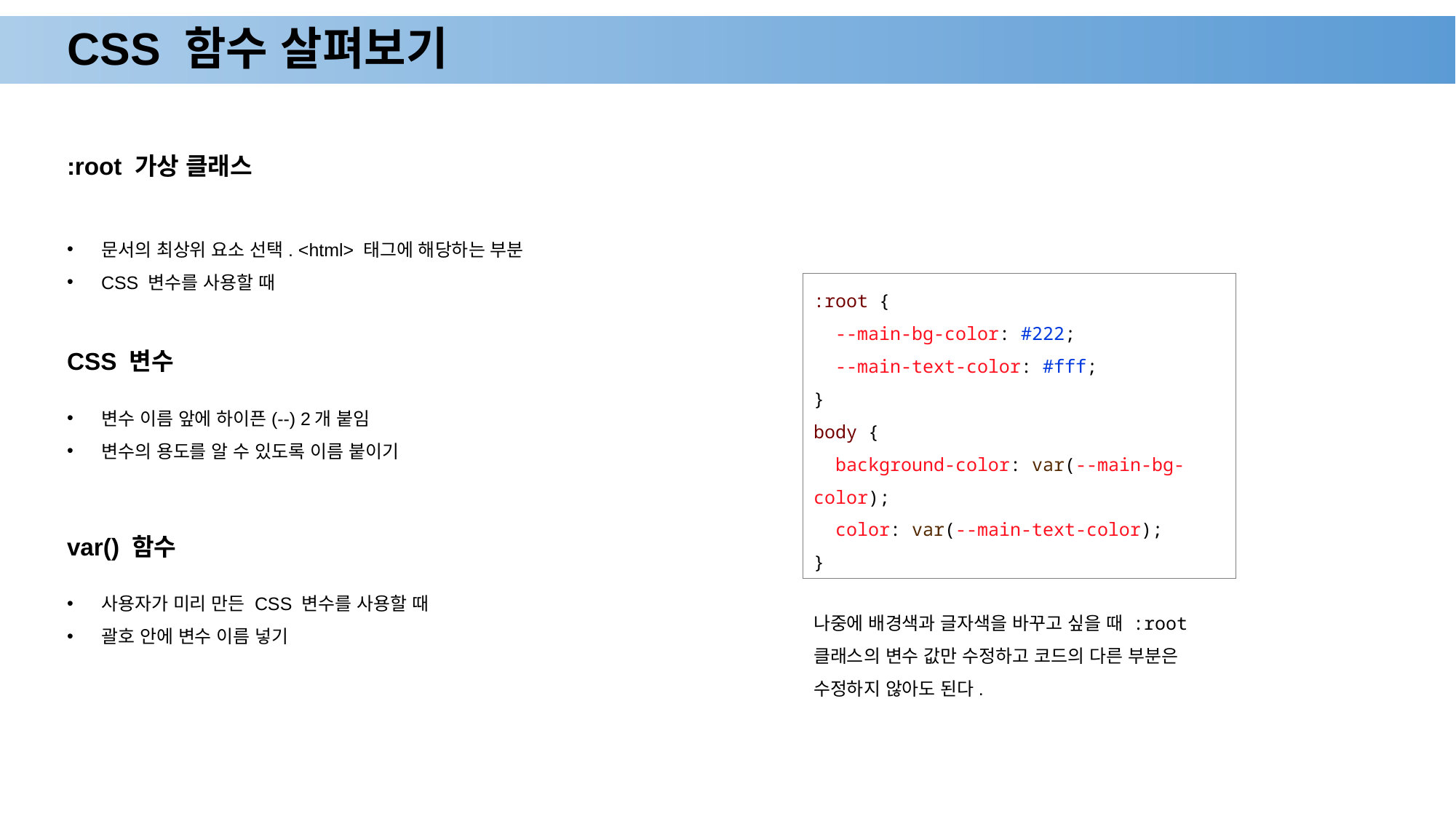

# CSS 함수 살펴보기
:root 가상 클래스
문서의 최상위 요소 선택. <html> 태그에 해당하는 부분
CSS 변수를 사용할 때
:root {
  --main-bg-color: #222;
  --main-text-color: #fff;
}
body {
  background-color: var(--main-bg-color);
  color: var(--main-text-color);
}
CSS 변수
변수 이름 앞에 하이픈(--) 2개 붙임
변수의 용도를 알 수 있도록 이름 붙이기
var() 함수
사용자가 미리 만든 CSS 변수를 사용할 때
괄호 안에 변수 이름 넣기
나중에 배경색과 글자색을 바꾸고 싶을 때 :root 클래스의 변수 값만 수정하고 코드의 다른 부분은 수정하지 않아도 된다.